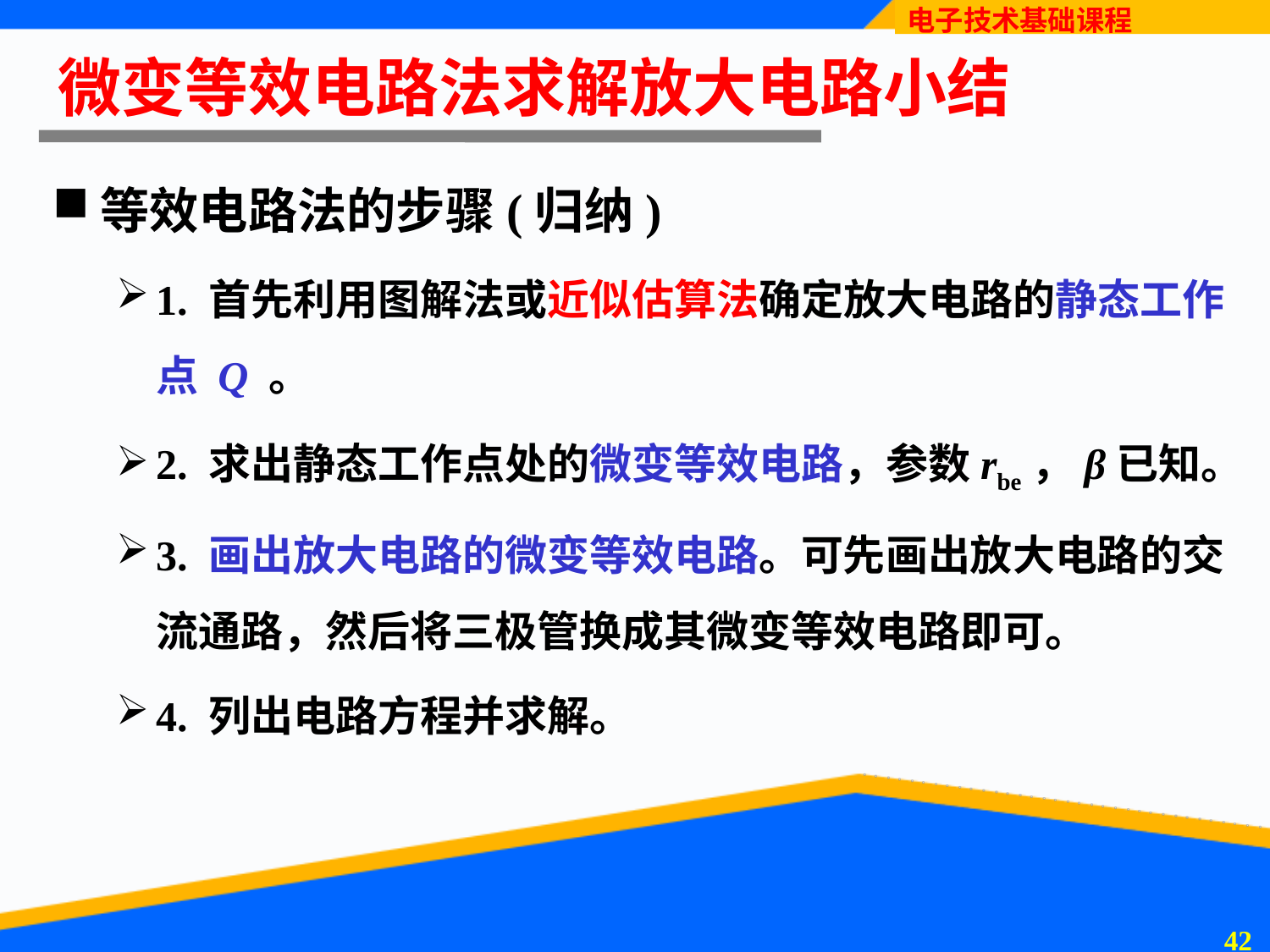

# 微变等效电路法求解放大电路小结
等效电路法的步骤(归纳)
1. 首先利用图解法或近似估算法确定放大电路的静态工作点 Q 。
2. 求出静态工作点处的微变等效电路，参数rbe，β已知。
3. 画出放大电路的微变等效电路。可先画出放大电路的交流通路，然后将三极管换成其微变等效电路即可。
4. 列出电路方程并求解。

42